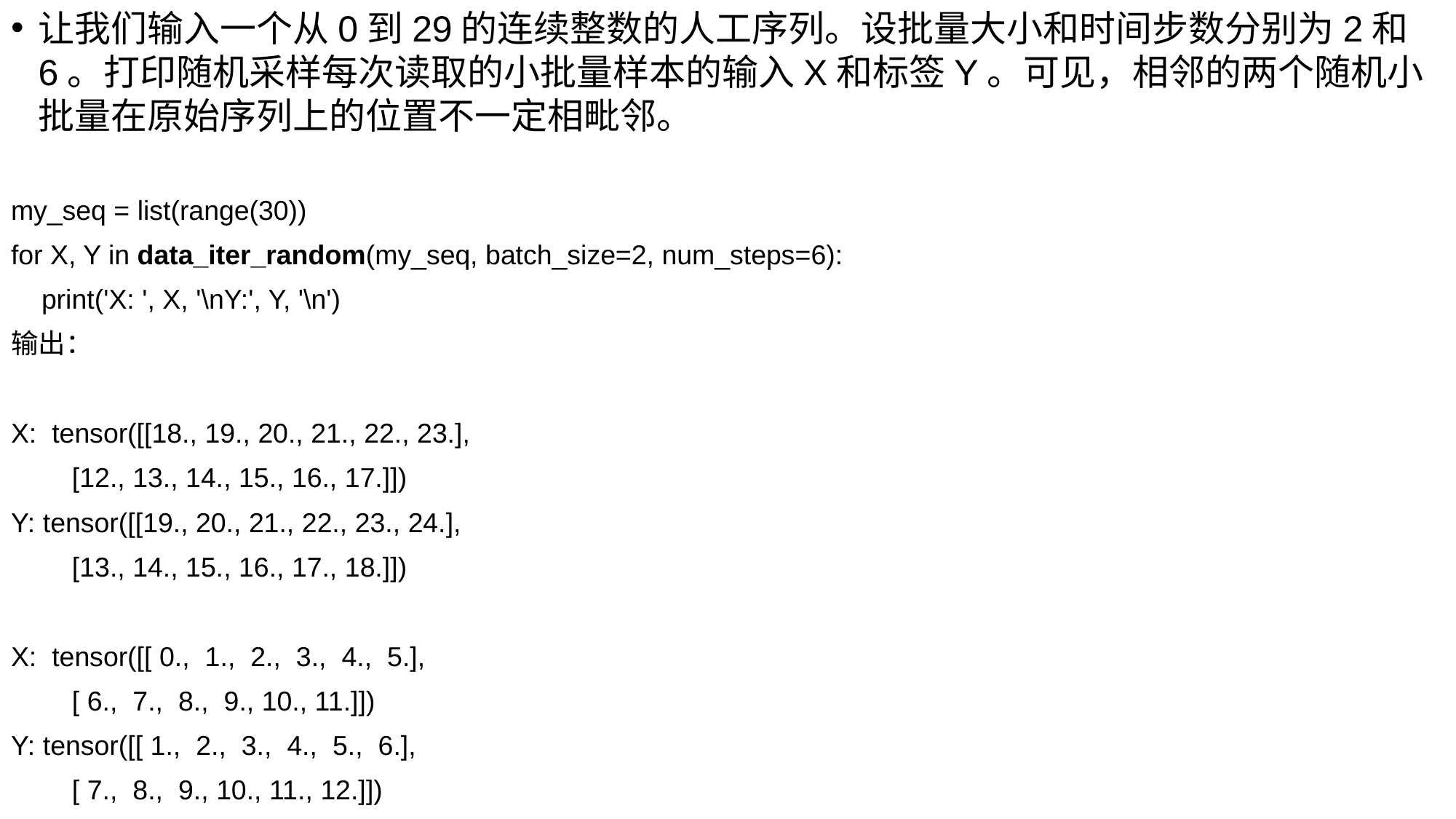

让我们输入一个从0到29的连续整数的人工序列。设批量大小和时间步数分别为2和6。打印随机采样每次读取的小批量样本的输入X和标签Y。可见，相邻的两个随机小批量在原始序列上的位置不一定相毗邻。

my_seq = list(range(30))
for X, Y in data_iter_random(my_seq, batch_size=2, num_steps=6):
    print('X: ', X, '\nY:', Y, '\n')
输出：

X:  tensor([[18., 19., 20., 21., 22., 23.],
        [12., 13., 14., 15., 16., 17.]])
Y: tensor([[19., 20., 21., 22., 23., 24.],
        [13., 14., 15., 16., 17., 18.]])

X:  tensor([[ 0.,  1.,  2.,  3.,  4.,  5.],
        [ 6.,  7.,  8.,  9., 10., 11.]])
Y: tensor([[ 1.,  2.,  3.,  4.,  5.,  6.],
        [ 7.,  8.,  9., 10., 11., 12.]])